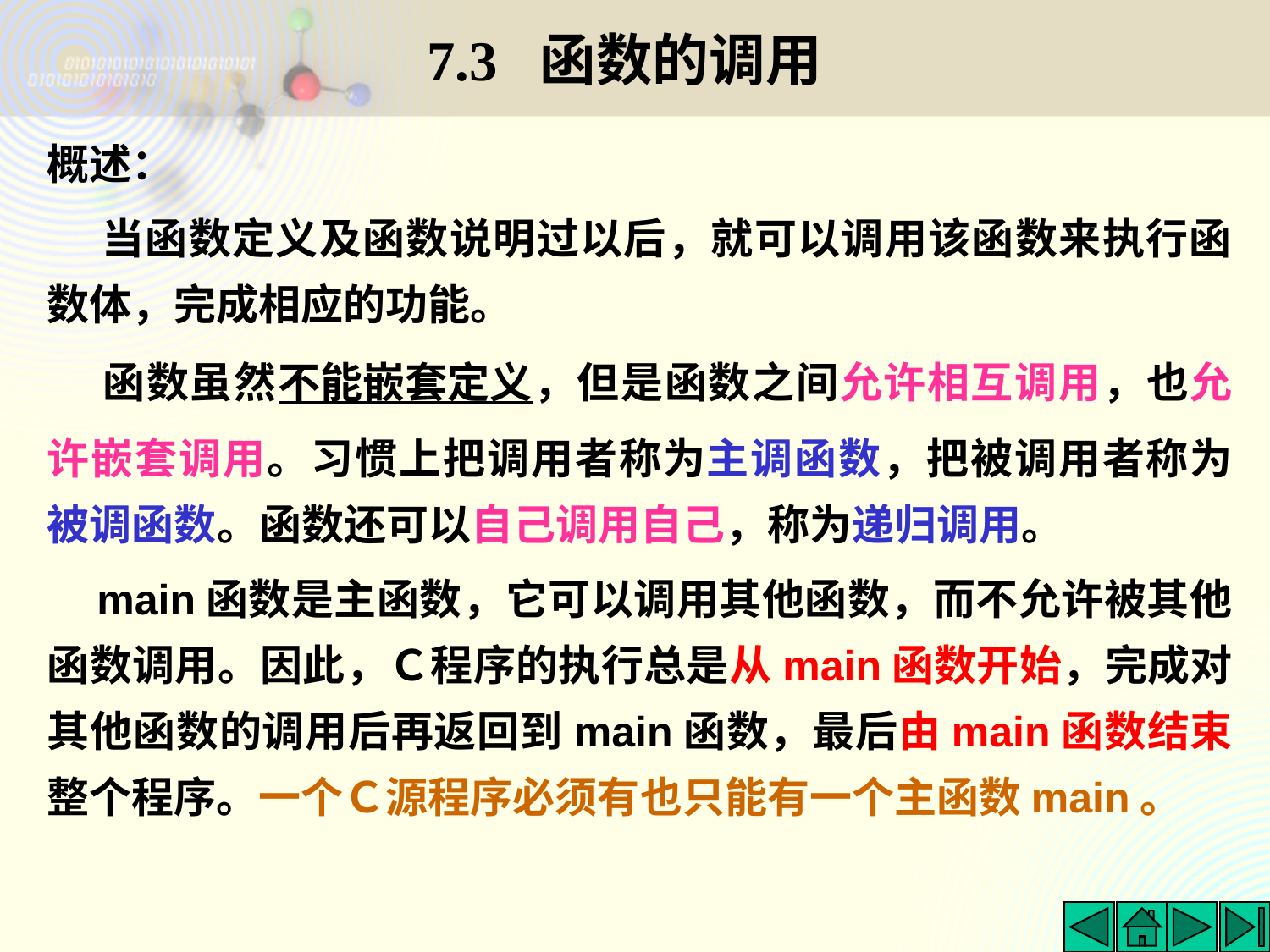

# 7.3  函数的调用
概述：
    当函数定义及函数说明过以后，就可以调用该函数来执行函数体，完成相应的功能。
    函数虽然不能嵌套定义，但是函数之间允许相互调用，也允许嵌套调用。习惯上把调用者称为主调函数，把被调用者称为被调函数。函数还可以自己调用自己，称为递归调用。
    main函数是主函数，它可以调用其他函数，而不允许被其他函数调用。因此，Ｃ程序的执行总是从main函数开始，完成对其他函数的调用后再返回到main函数，最后由main函数结束整个程序。一个Ｃ源程序必须有也只能有一个主函数main。